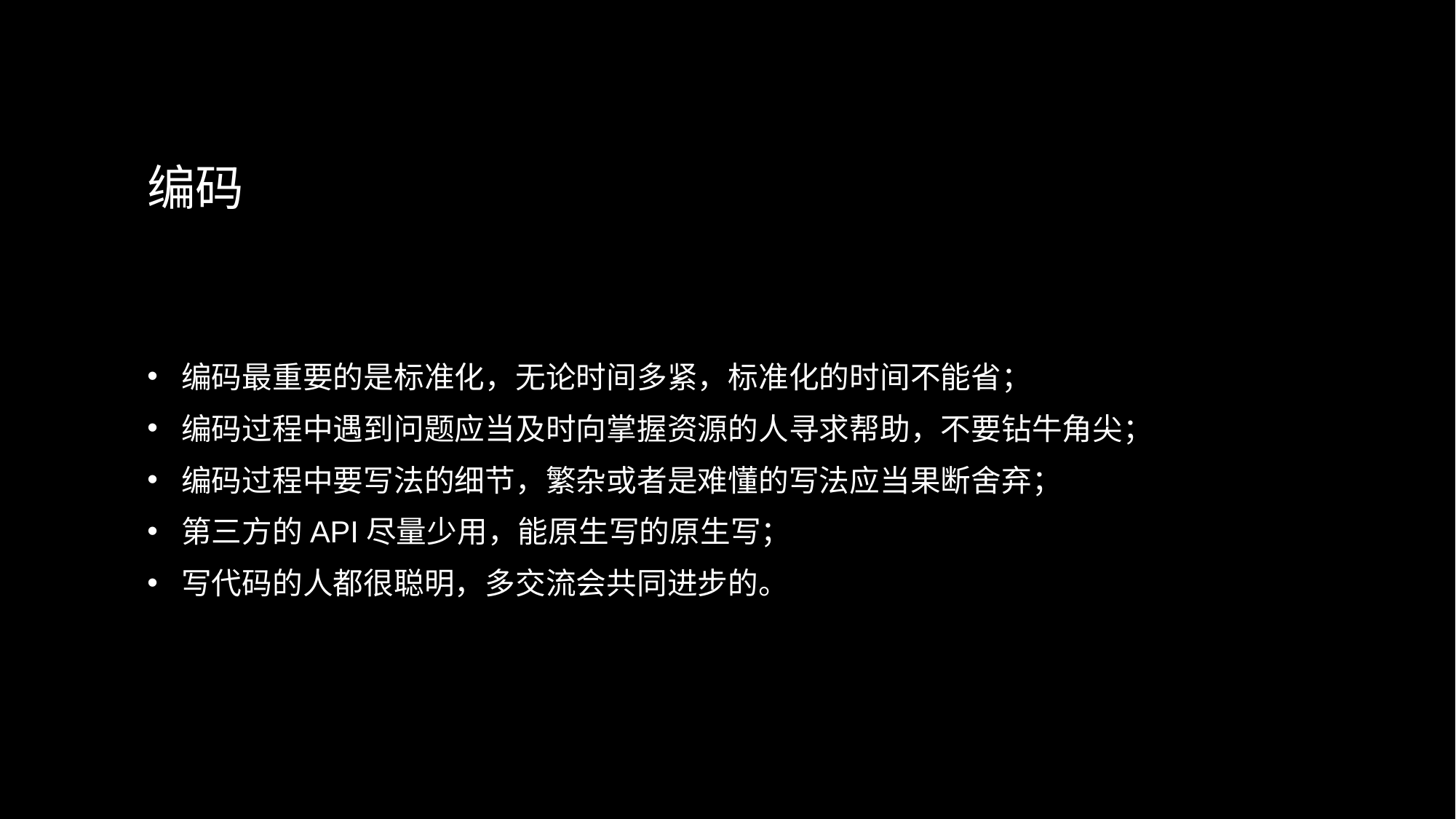

# 编码
编码最重要的是标准化，无论时间多紧，标准化的时间不能省；
编码过程中遇到问题应当及时向掌握资源的人寻求帮助，不要钻牛角尖；
编码过程中要写法的细节，繁杂或者是难懂的写法应当果断舍弃；
第三方的API尽量少用，能原生写的原生写；
写代码的人都很聪明，多交流会共同进步的。